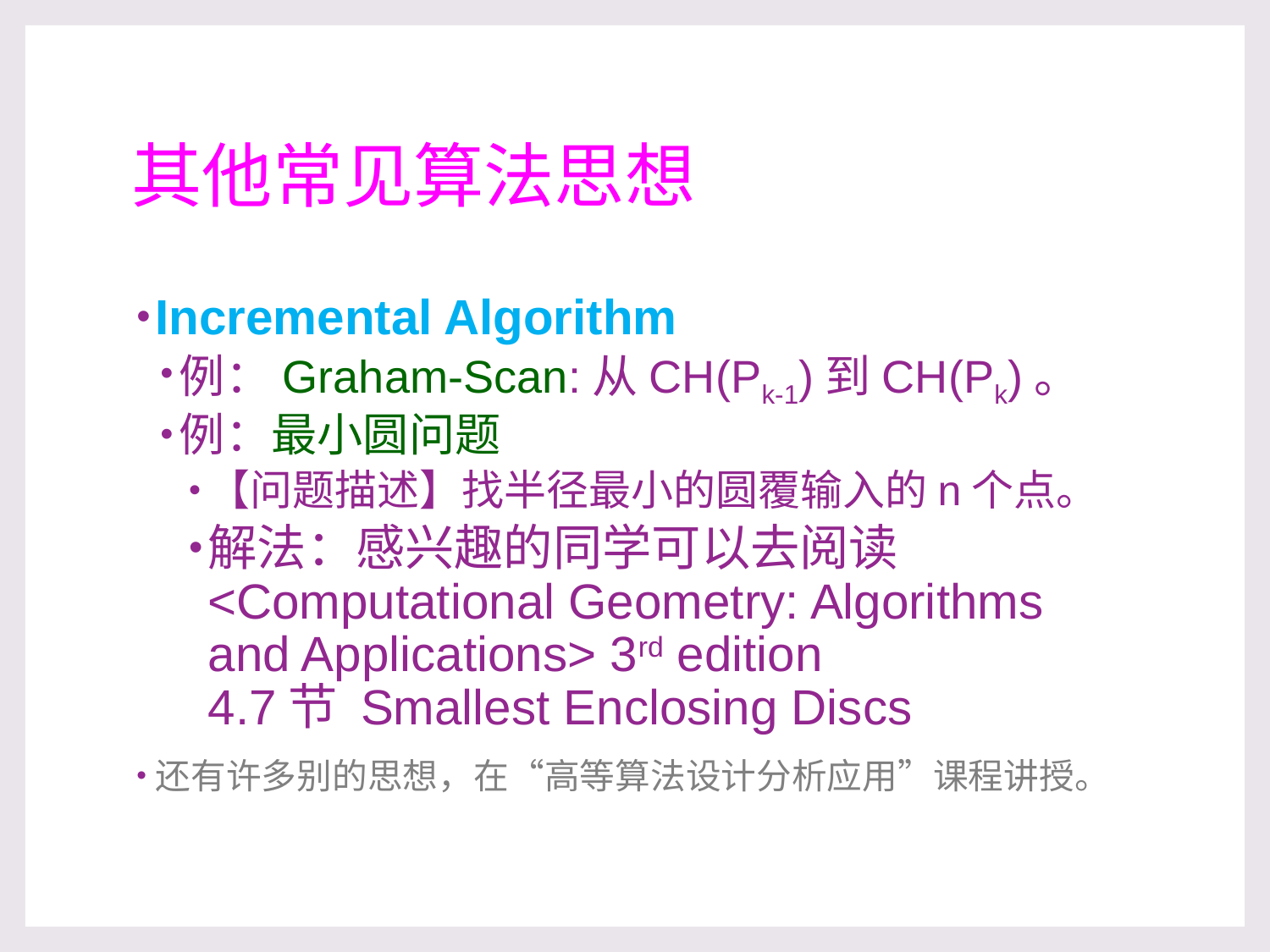

# 其他常见算法思想
Incremental Algorithm
例：Graham-Scan:从CH(Pk-1)到CH(Pk)。
例：最小圆问题
【问题描述】找半径最小的圆覆输入的n个点。
解法：感兴趣的同学可以去阅读 <Computational Geometry: Algorithms and Applications> 3rd edition
4.7节 Smallest Enclosing Discs
还有许多别的思想，在“高等算法设计分析应用”课程讲授。